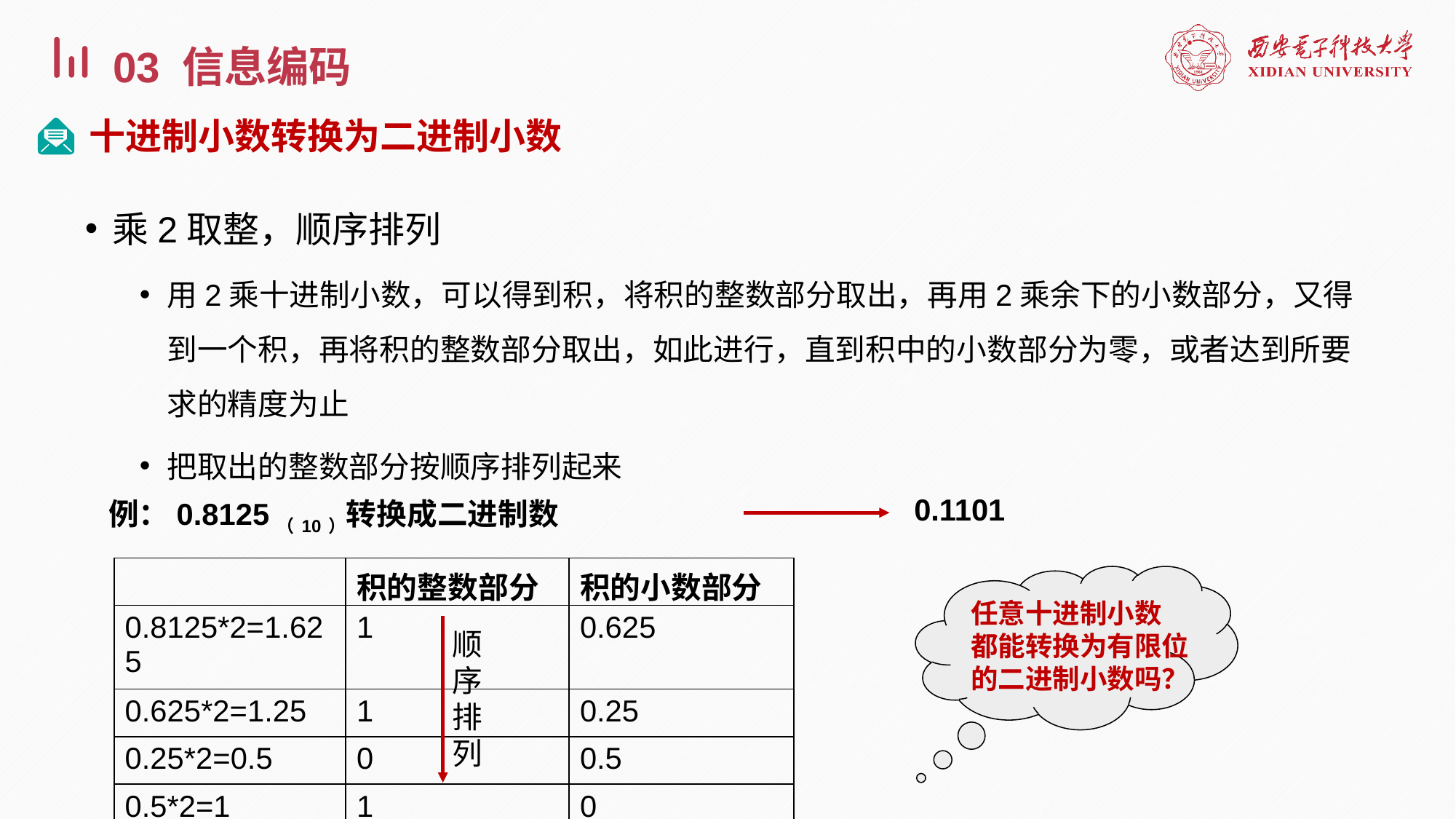

03 信息编码
十进制小数转换为二进制小数

乘2取整，顺序排列
用2乘十进制小数，可以得到积，将积的整数部分取出，再用2乘余下的小数部分，又得到一个积，再将积的整数部分取出，如此进行，直到积中的小数部分为零，或者达到所要求的精度为止
把取出的整数部分按顺序排列起来
0.1101
例：0.8125（10）转换成二进制数
|  | 积的整数部分 | 积的小数部分 |
| --- | --- | --- |
| 0.8125\*2=1.625 | 1 | 0.625 |
| 0.625\*2=1.25 | 1 | 0.25 |
| 0.25\*2=0.5 | 0 | 0.5 |
| 0.5\*2=1 | 1 | 0 |
任意十进制小数
都能转换为有限位
的二进制小数吗？
顺序排列